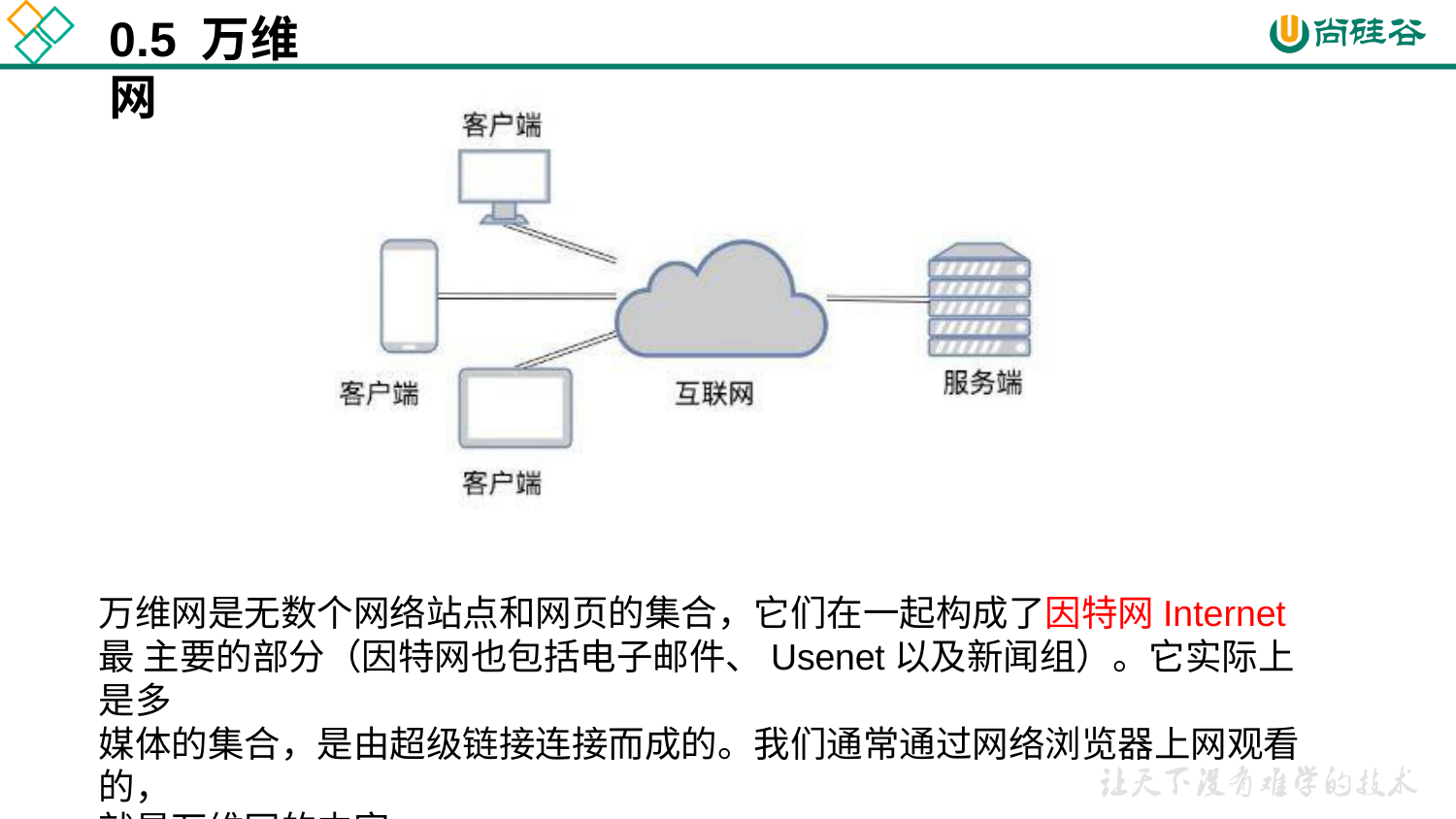

# 0.5 万维网

万维网是无数个网络站点和网页的集合，它们在一起构成了因特网Internet最 主要的部分（因特网也包括电子邮件、Usenet以及新闻组）。它实际上是多
媒体的集合，是由超级链接连接而成的。我们通常通过网络浏览器上网观看的，
就是万维网的内容。